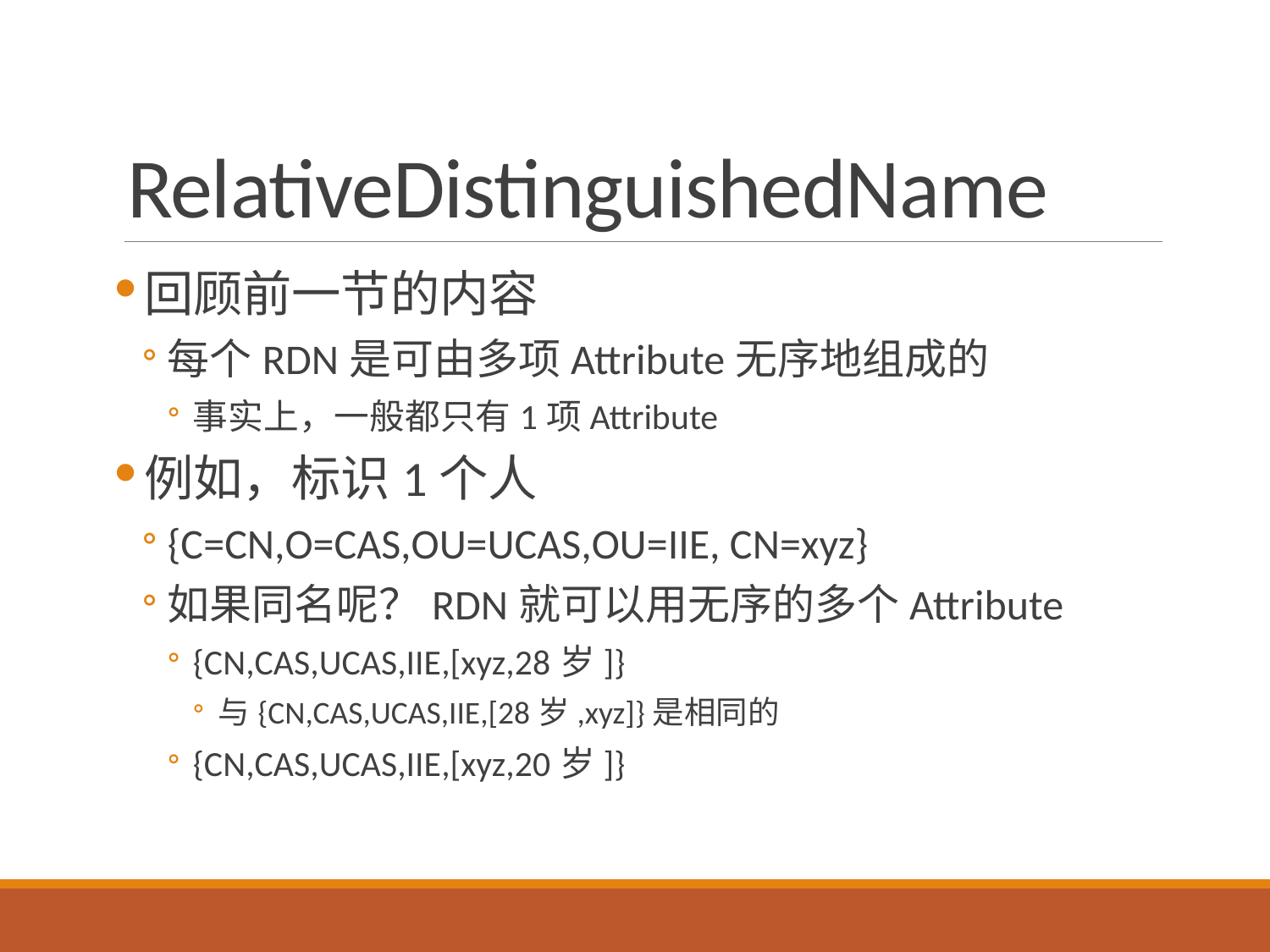

# RelativeDistinguishedName
回顾前一节的内容
每个RDN是可由多项Attribute无序地组成的
事实上，一般都只有1项Attribute
例如，标识1个人
{C=CN,O=CAS,OU=UCAS,OU=IIE, CN=xyz}
如果同名呢？RDN就可以用无序的多个Attribute
{CN,CAS,UCAS,IIE,[xyz,28岁]}
与{CN,CAS,UCAS,IIE,[28岁,xyz]}是相同的
{CN,CAS,UCAS,IIE,[xyz,20岁]}
28